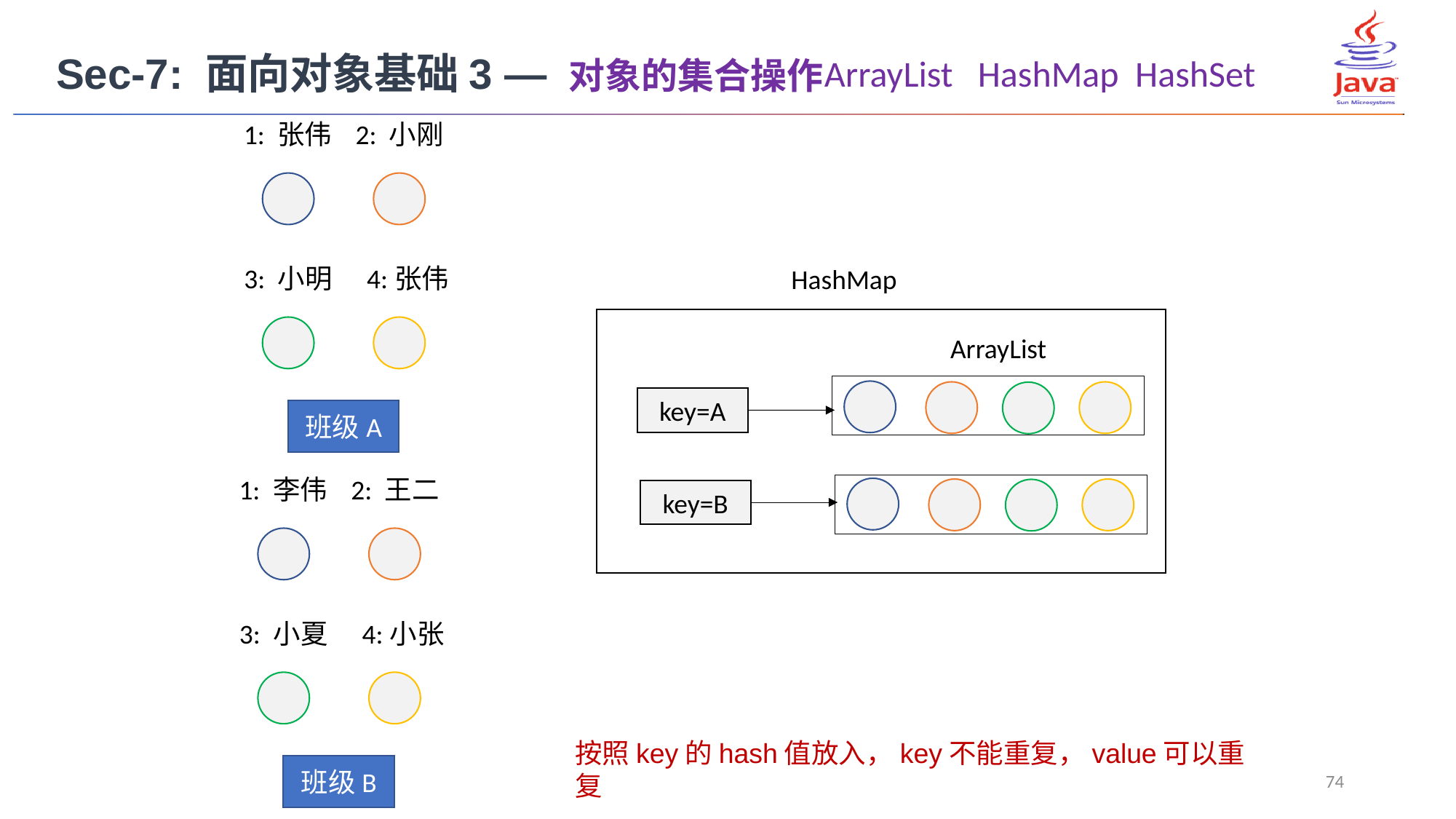

Sec-7: 面向对象基础3 — 对象的集合操作
ArrayList   HashMap  HashSet
1: 张伟
2: 小刚

3: 小明
4:张伟
HashMap

ArrayList

key=A
班级A
1: 李伟
2: 王二

key=B

3: 小夏
4:小张

按照key的hash值放入，key不能重复，value可以重复
班级B
74